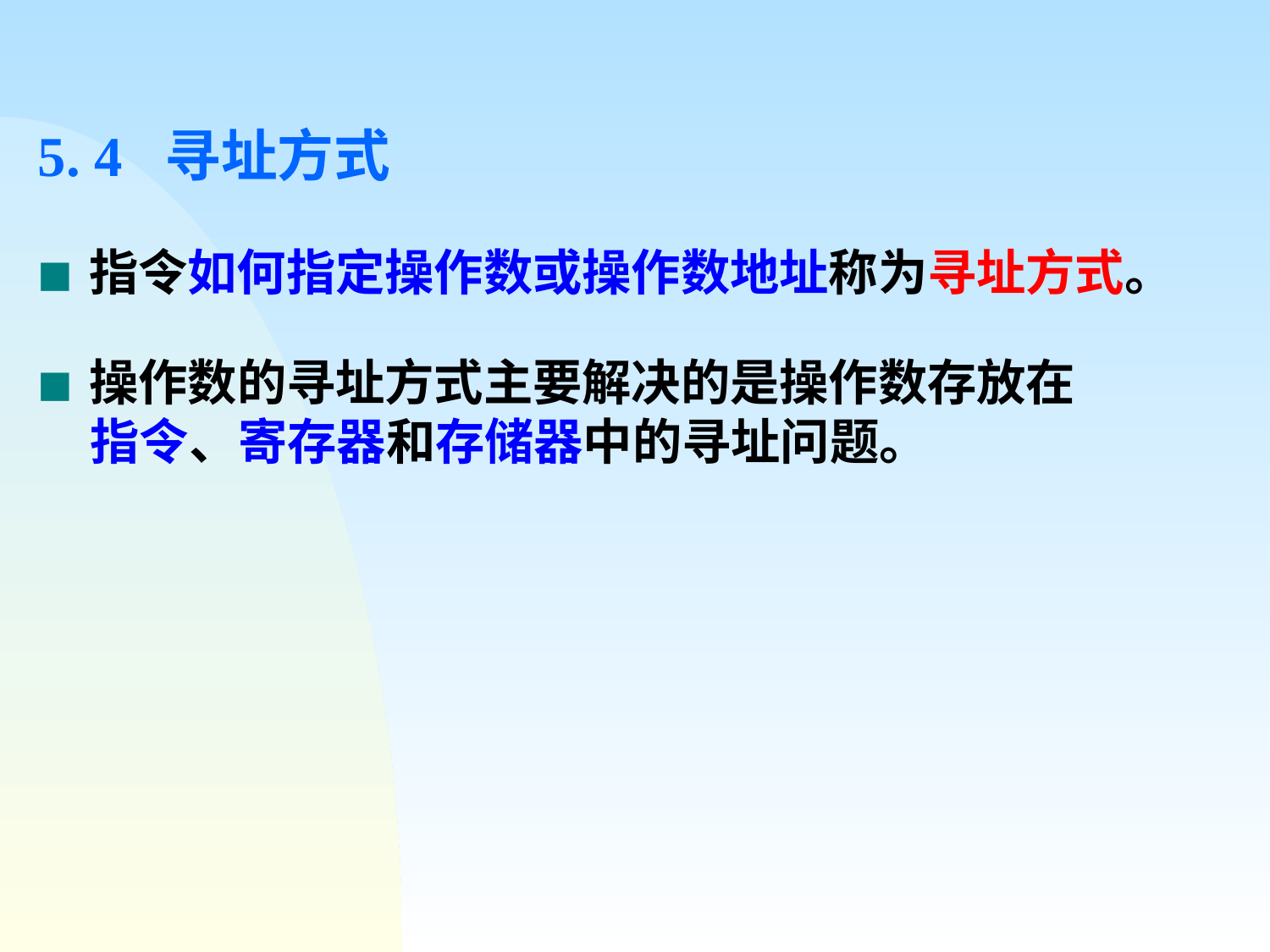

# 5. 4  寻址方式
■ 指令如何指定操作数或操作数地址称为寻址方式。
■ 操作数的寻址方式主要解决的是操作数存放在指令、寄存器和存储器中的寻址问题。